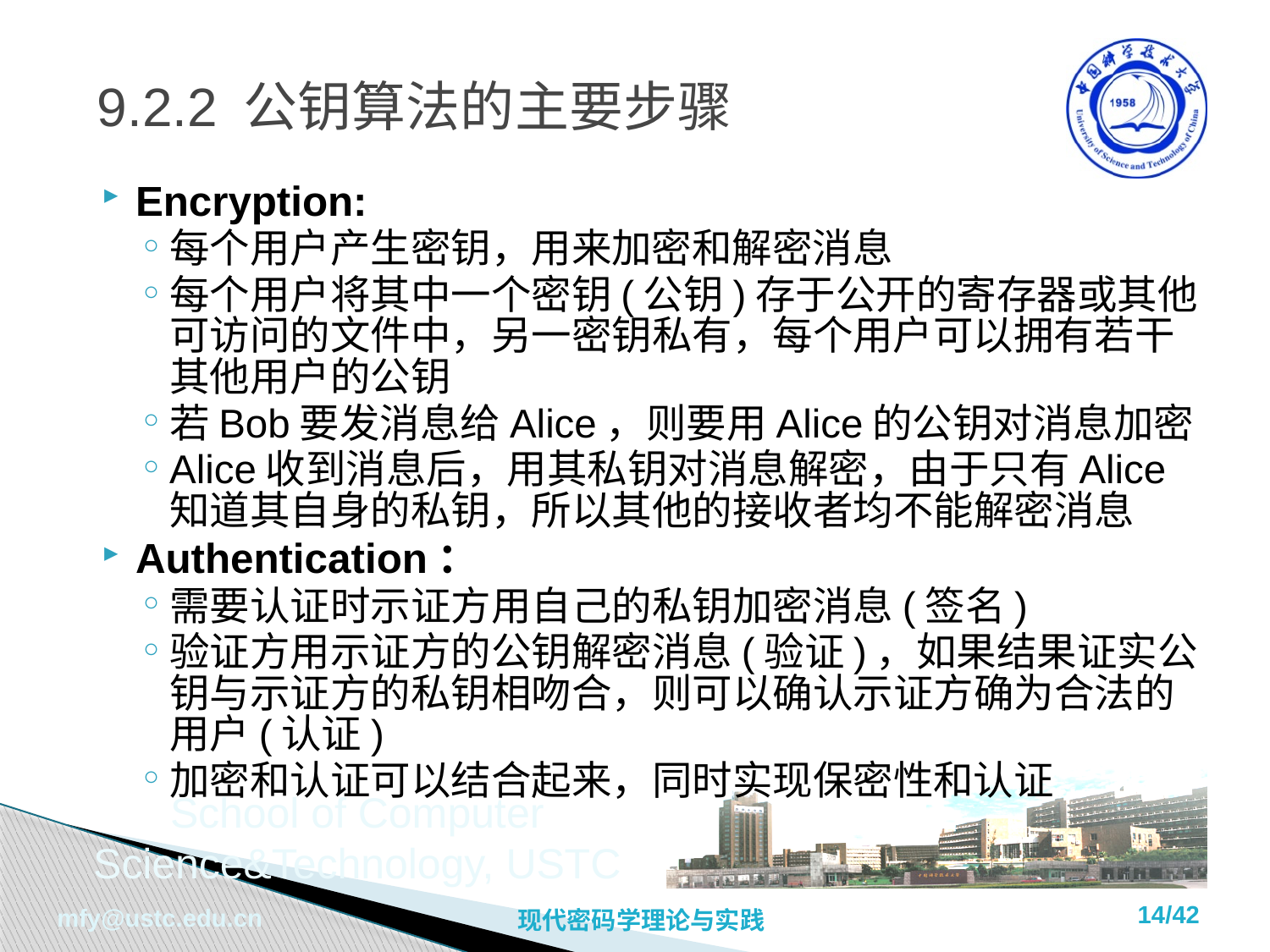

# 9.2.2 公钥算法的主要步骤
Encryption:
每个用户产生密钥，用来加密和解密消息
每个用户将其中一个密钥(公钥)存于公开的寄存器或其他可访问的文件中，另一密钥私有，每个用户可以拥有若干其他用户的公钥
若Bob要发消息给Alice，则要用Alice的公钥对消息加密
Alice收到消息后，用其私钥对消息解密，由于只有Alice知道其自身的私钥，所以其他的接收者均不能解密消息
Authentication：
需要认证时示证方用自己的私钥加密消息(签名)
验证方用示证方的公钥解密消息(验证)，如果结果证实公钥与示证方的私钥相吻合，则可以确认示证方确为合法的用户(认证)
加密和认证可以结合起来，同时实现保密性和认证